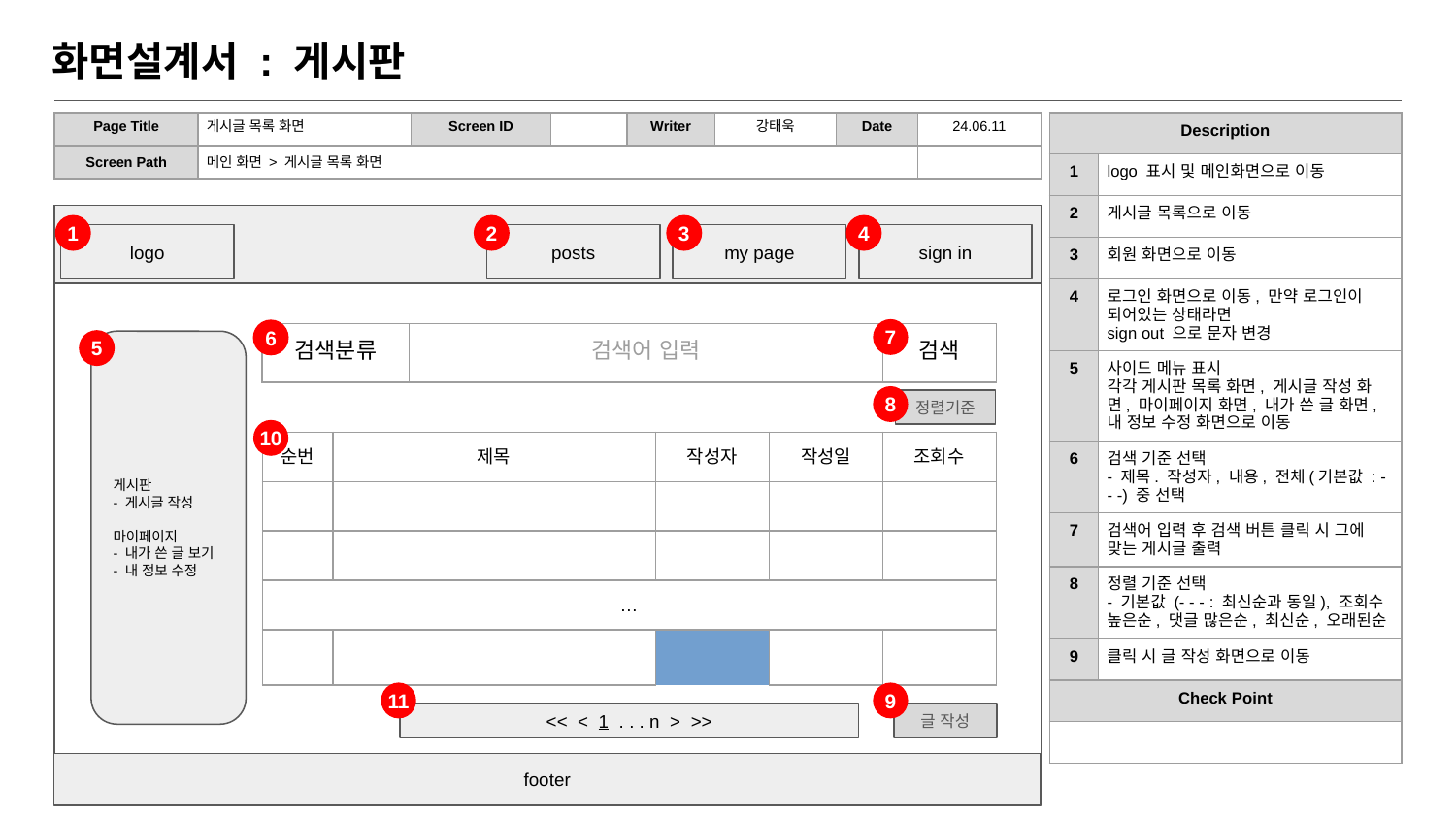

# 화면설계서 : 게시판
| Page Title | 게시글 목록 화면 | Screen ID |  | Writer | 강태욱 | Date | 24.06.11 |
| --- | --- | --- | --- | --- | --- | --- | --- |
| Screen Path | 메인 화면 > 게시글 목록 화면 |  |  |  |  |  |  |
| Description |  |
| --- | --- |
| 1 | logo 표시 및 메인화면으로 이동 |
| 2 | 게시글 목록으로 이동 |
| 3 | 회원 화면으로 이동 |
| 4 | 로그인 화면으로 이동, 만약 로그인이 되어있는 상태라면 sign out 으로 문자 변경 |
| 5 | 사이드 메뉴 표시 각각 게시판 목록 화면, 게시글 작성 화면, 마이페이지 화면, 내가 쓴 글 화면, 내 정보 수정 화면으로 이동 |
| 6 | 검색 기준 선택 - 제목. 작성자, 내용, 전체(기본값 : - - -) 중 선택 |
| 7 | 검색어 입력 후 검색 버튼 클릭 시 그에 맞는 게시글 출력 |
| 8 | 정렬 기준 선택 - 기본값 (- - - : 최신순과 동일), 조회수 높은순, 댓글 많은순, 최신순, 오래된순 |
| 9 | 클릭 시 글 작성 화면으로 이동 |
| Check Point |  |
|  |  |
①
①

③
④
②
③
④
②
1
2
3
4
logo
logo
posts
posts
posts
my page
my page
sign in
sign in
logo
my page
sign in
7
6
| 검색분류 | 검색어 입력 | 검색 |
| --- | --- | --- |
5
게시판
- 게시글 작성

마이페이지
- 내가 쓴 글 보기
- 내 정보 수정
8
정렬기준
10
| 순번 | 제목 |  | 작성자 | 작성일 | 조회수 |
| --- | --- | --- | --- | --- | --- |
|  |  |  |  |  |  |
|  |  |  |  |  |  |
| … |  |  |  |  |  |
|  |  |  |  |  |  |
11
9
<<  <  1  . . . n  >  >>
글 작성
footer